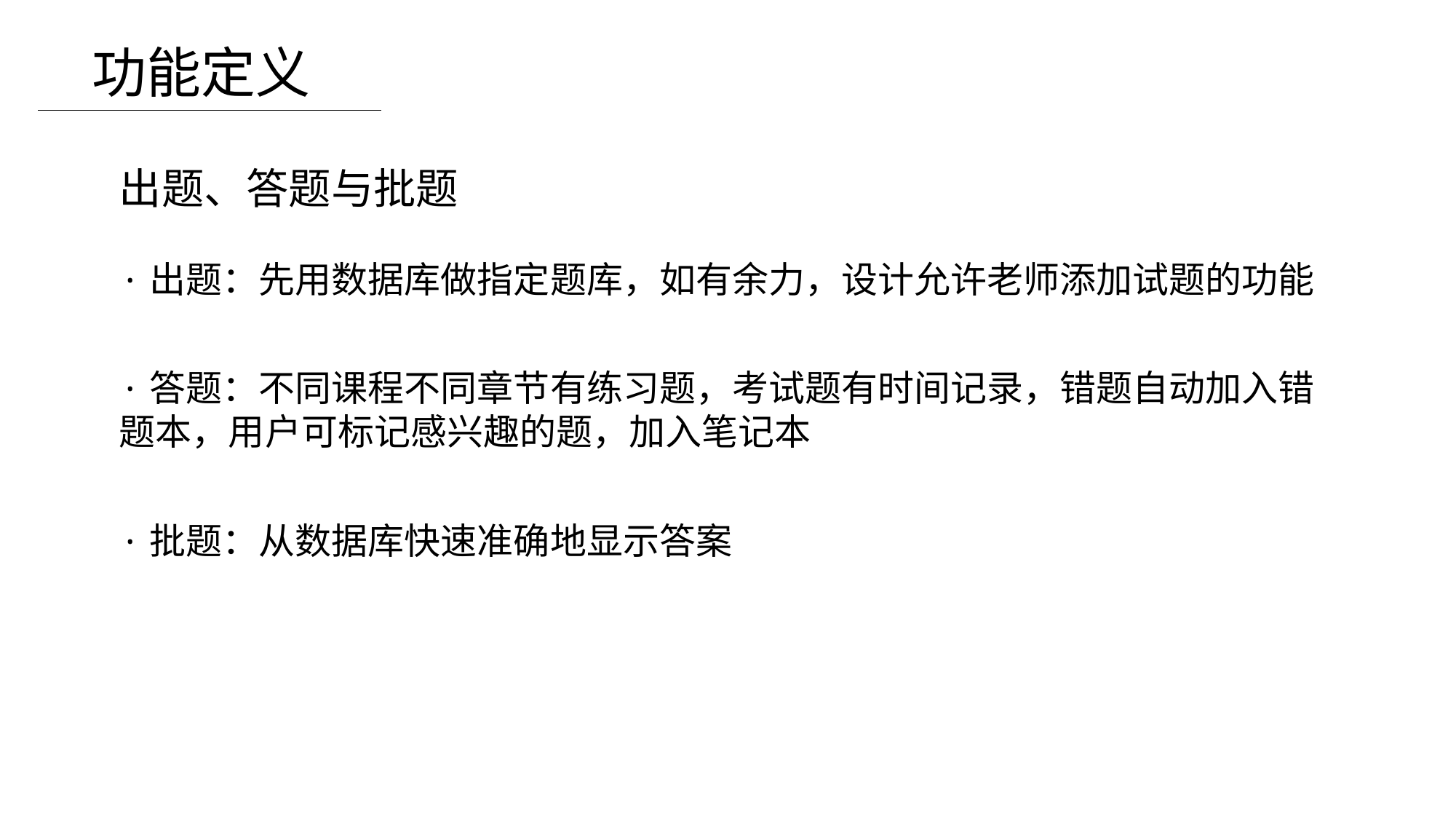

功能定义
出题、答题与批题
·出题：先用数据库做指定题库，如有余力，设计允许老师添加试题的功能
·答题：不同课程不同章节有练习题，考试题有时间记录，错题自动加入错题本，用户可标记感兴趣的题，加入笔记本
·批题：从数据库快速准确地显示答案